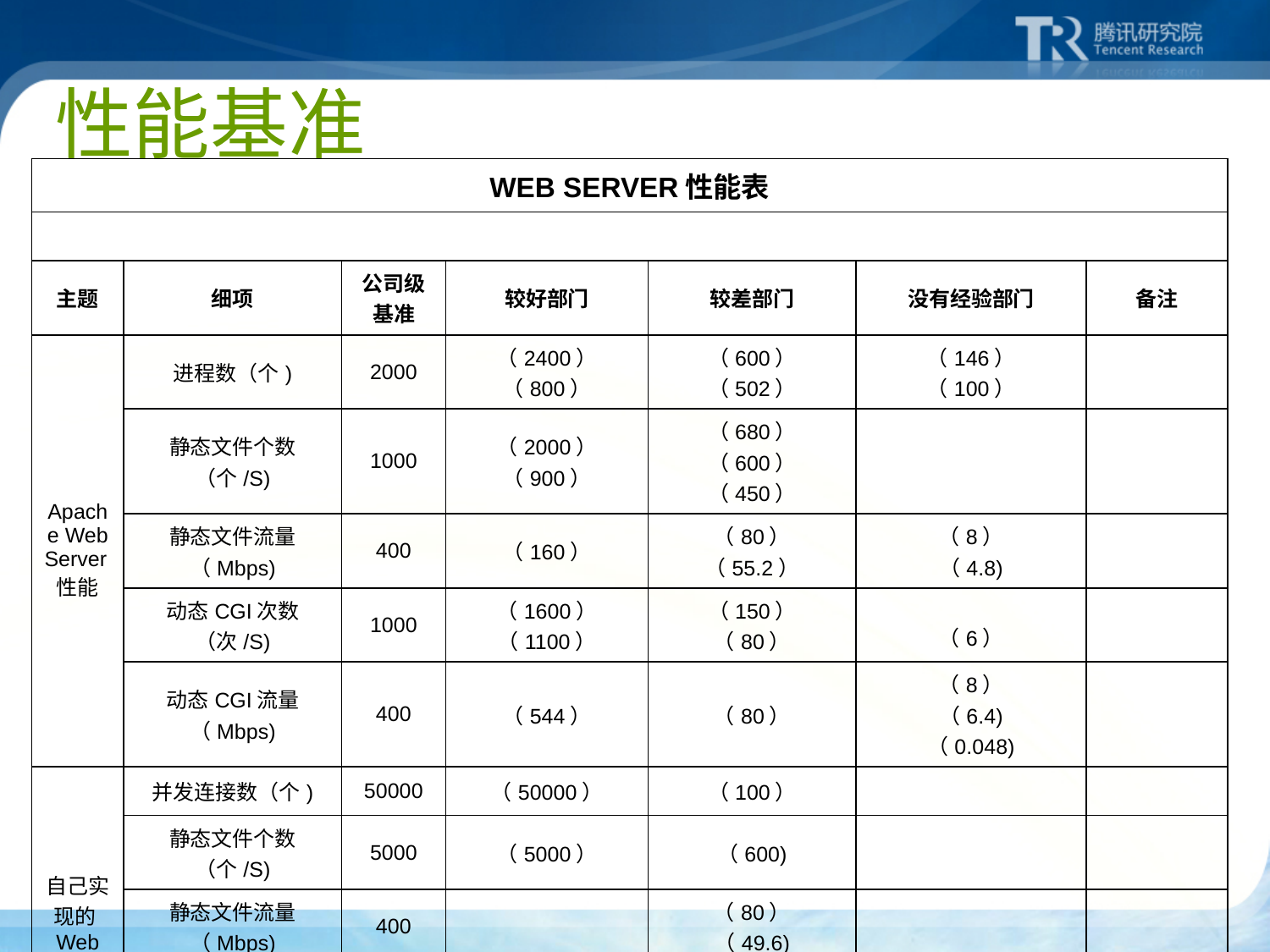

# 性能基准
| WEB SERVER性能表 |  |  |  |  |  |  |
| --- | --- | --- | --- | --- | --- | --- |
|  |  |  |  |  |  |  |
| 主题 | 细项 | 公司级基准 | 较好部门 | 较差部门 | 没有经验部门 | 备注 |
| Apache Web Server性能 | 进程数（个) | 2000 | （2400） （800） | （600） （502） | （146） （100） |  |
|  | 静态文件个数（个/S) | 1000 | （2000） （900） | （680） （600） （450） |  |  |
|  | 静态文件流量（Mbps) | 400 | （160） | （80） （55.2） | （8） （4.8) |  |
|  | 动态CGI次数（次/S) | 1000 | （1600） （1100） | （150） （80） | （6） |  |
|  | 动态CGI流量（Mbps) | 400 | （544） | （80） | （8） （6.4) （0.048) |  |
| 自己实现的Web Server性能 | 并发连接数（个) | 50000 | （50000） | （100） |  |  |
|  | 静态文件个数（个/S) | 5000 | （5000） | （600) |  |  |
|  | 静态文件流量（Mbps) | 400 |  | （80） （49.6) |  |  |
|  | 动态CGI次数（次/S) |  |  |  |  |  |
|  | 动态CGI流量（Mbps) |  |  |  |  |  |